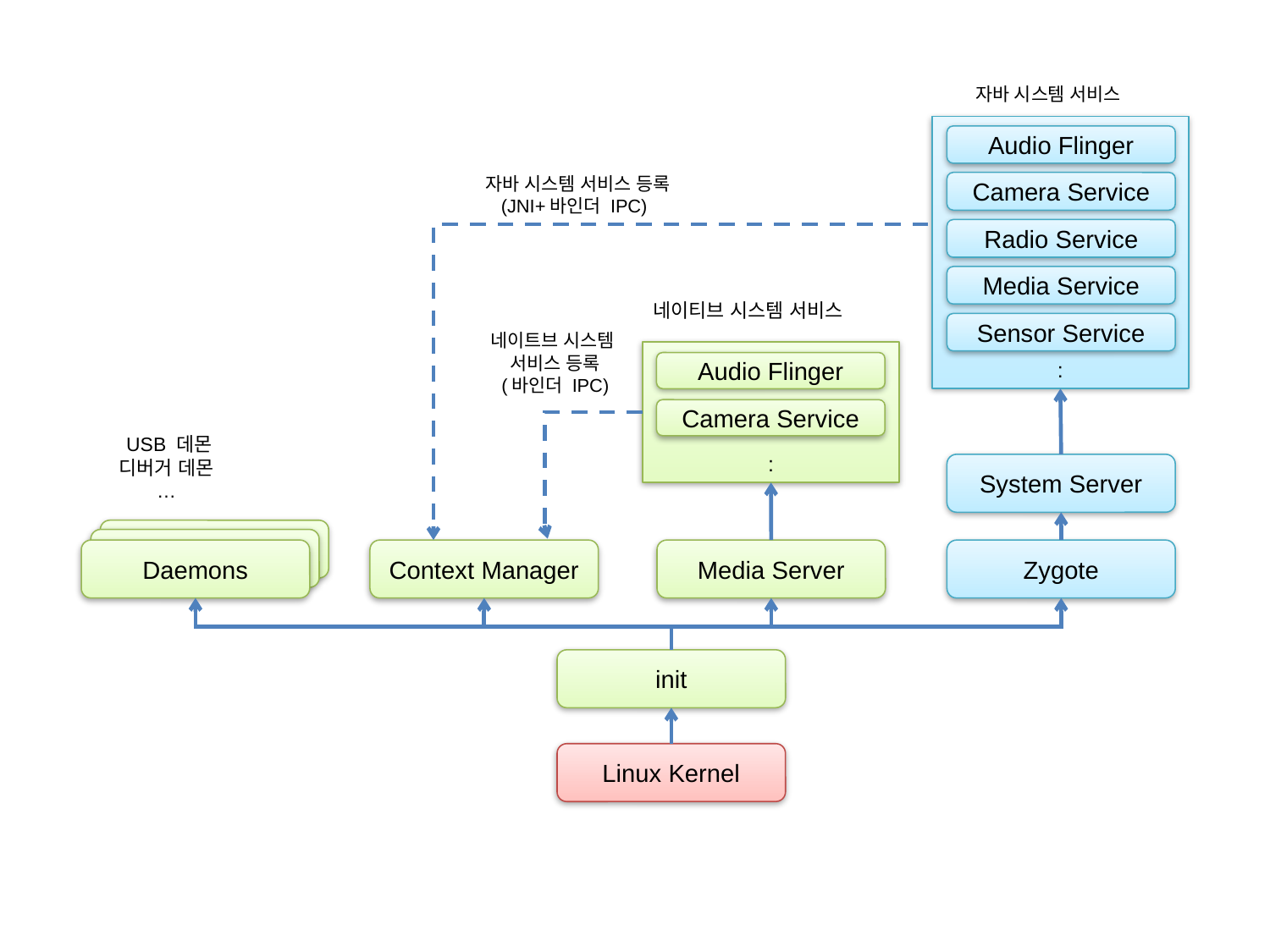

자바 시스템 서비스

:
Audio Flinger
 자바 시스템 서비스 등록
(JNI+바인더 IPC)
Camera Service
Radio Service
Media Service
 네이티브 시스템 서비스
Sensor Service
네이트브 시스템
서비스 등록
(바인더 IPC)

:
Audio Flinger
Camera Service
 USB 데몬
디버거 데몬
…
System Server
Daemons
Daemons
Daemons
Context Manager
Media Server
Zygote
init
Linux Kernel